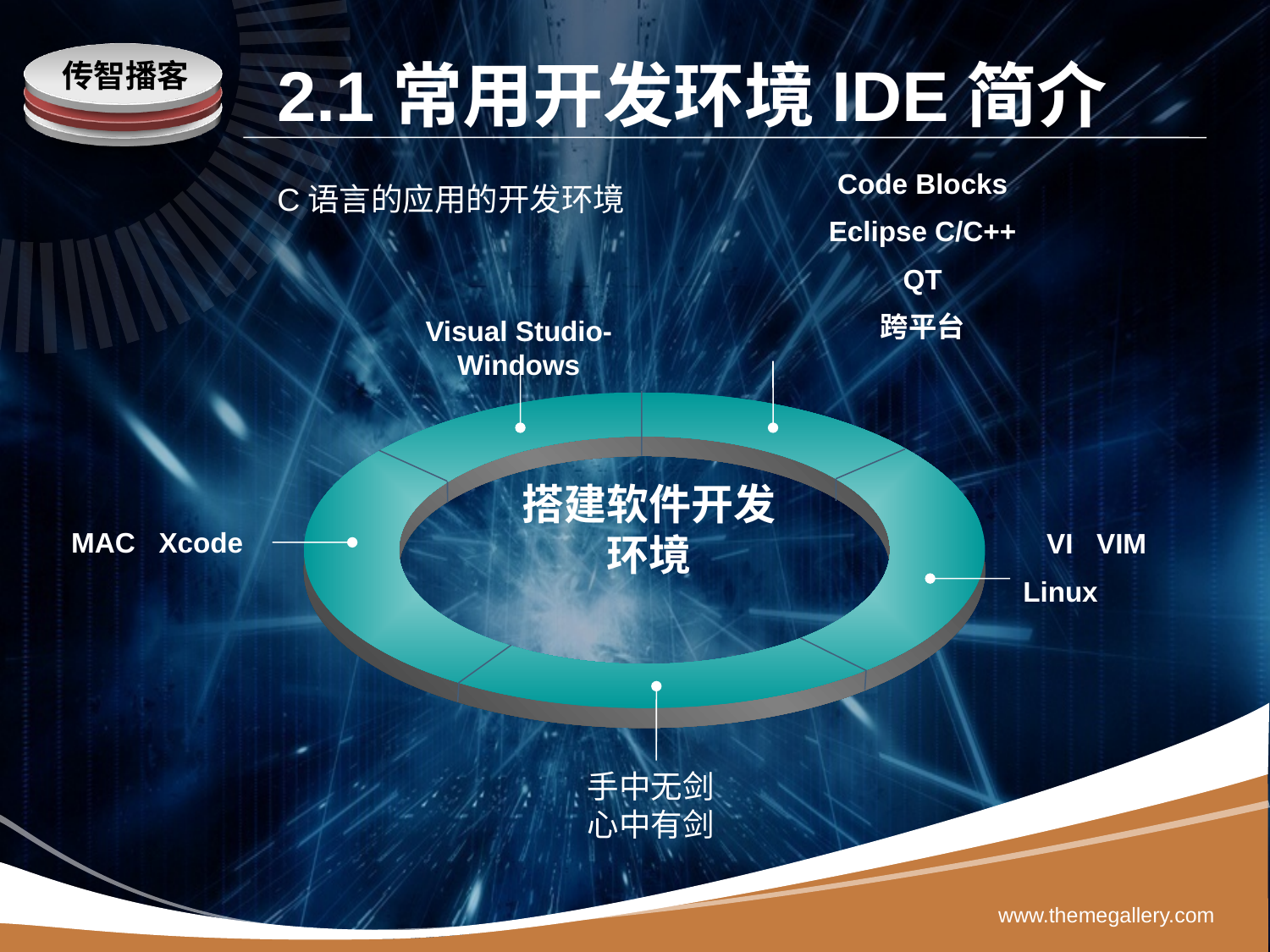

2.1常用开发环境IDE简介
Code Blocks
Eclipse C/C++
QT
跨平台
C语言的应用的开发环境
Visual Studio-Windows

搭建软件开发环境
MAC   Xcode
   VI   VIM
Linux

手中无剑
心中有剑
www.themegallery.com